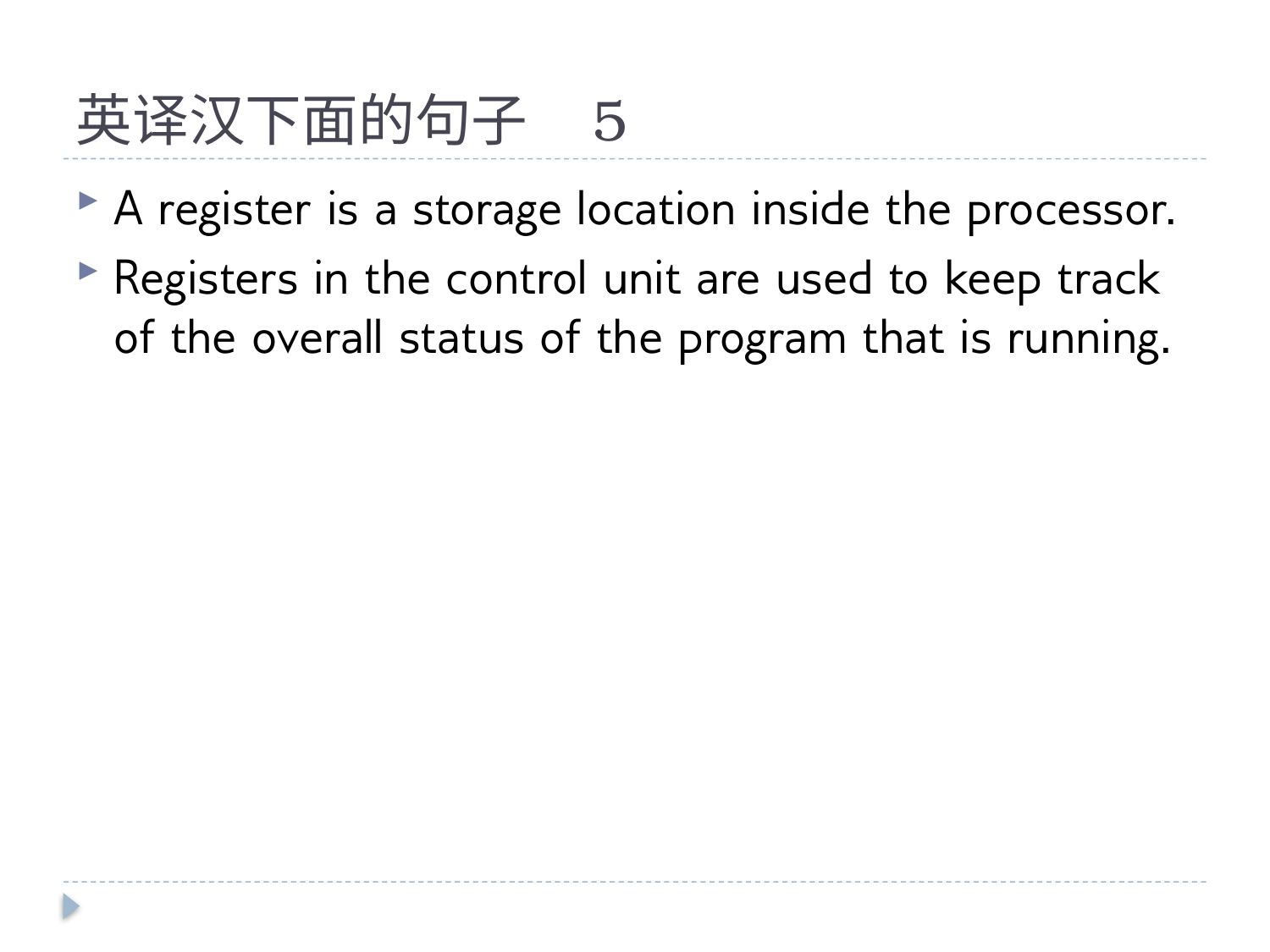

# 英译汉下面的句子    5
A register is a storage location inside the processor.
Registers in the control unit are used to keep track of the overall status of the program that is running.